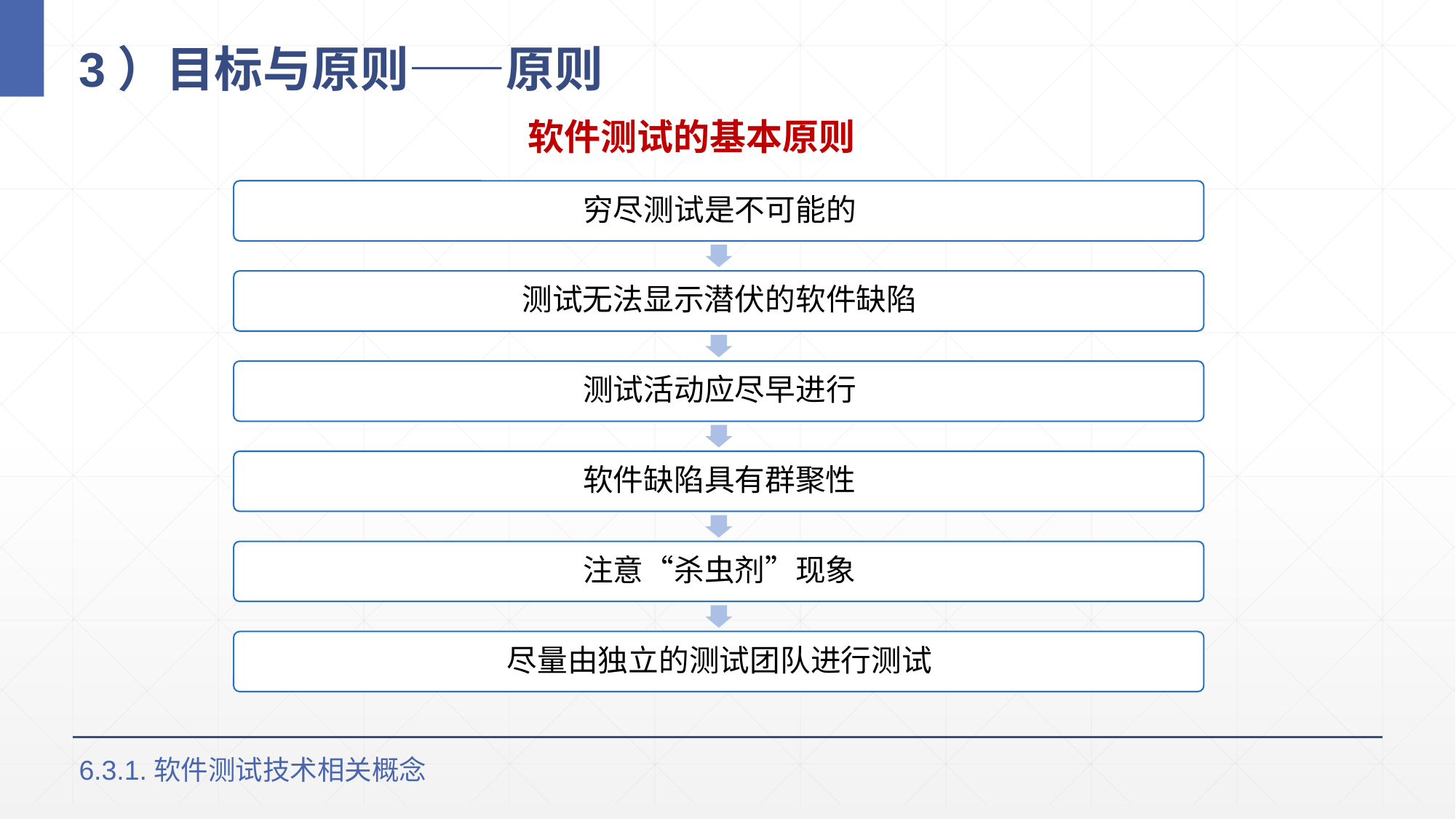

# 3）目标与原则——原则
软件测试的基本原则
穷尽测试是不可能的

测试无法显示潜伏的软件缺陷

测试活动应尽早进行

软件缺陷具有群聚性

注意“杀虫剂”现象

尽量由独立的测试团队进行测试
6.3.1.软件测试技术相关概念